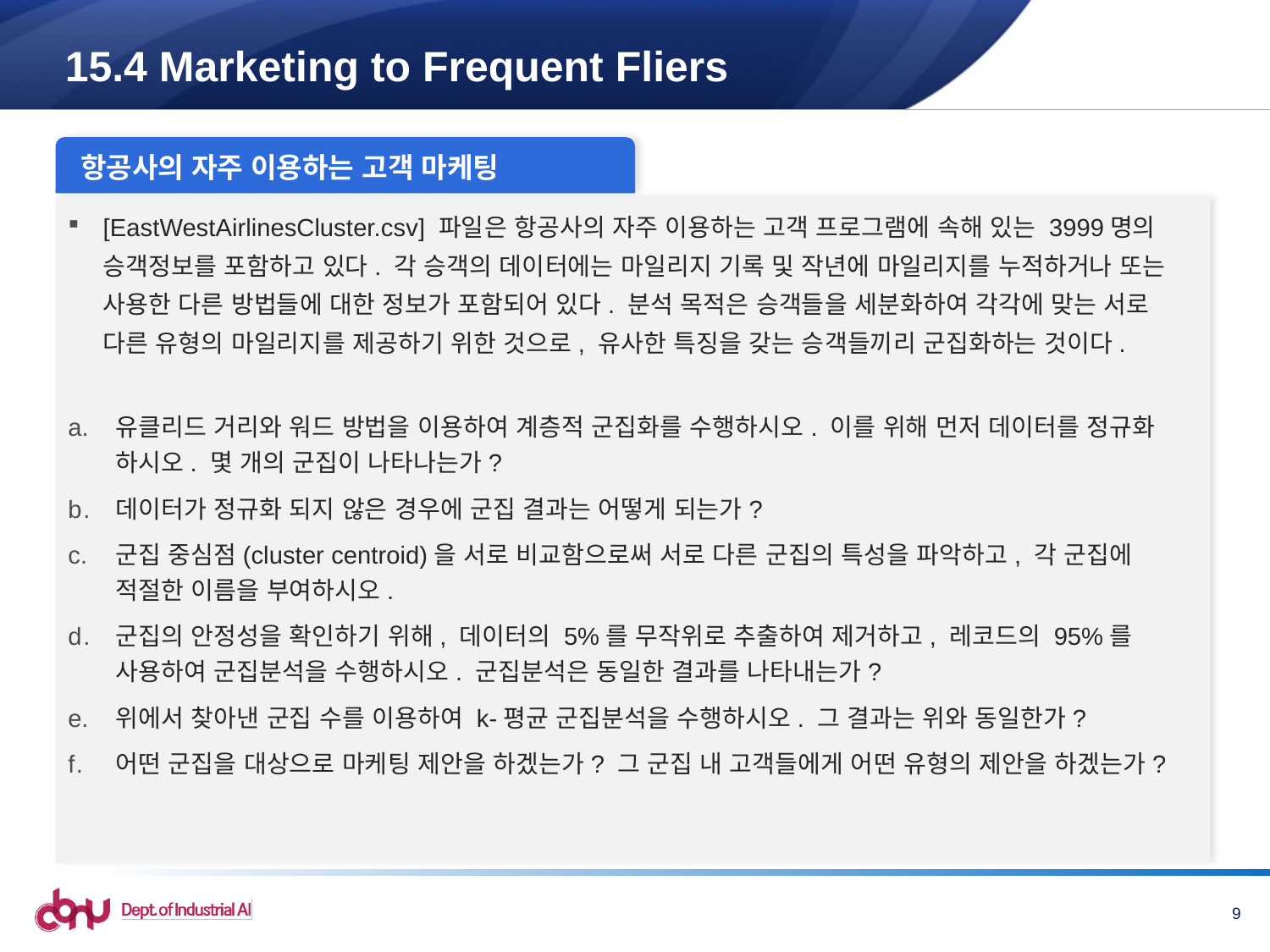

# 15.4 Marketing to Frequent Fliers
항공사의 자주 이용하는 고객 마케팅
[EastWestAirlinesCluster.csv] 파일은 항공사의 자주 이용하는 고객 프로그램에 속해 있는 3999명의 승객정보를 포함하고 있다. 각 승객의 데이터에는 마일리지 기록 및 작년에 마일리지를 누적하거나 또는 사용한 다른 방법들에 대한 정보가 포함되어 있다. 분석 목적은 승객들을 세분화하여 각각에 맞는 서로 다른 유형의 마일리지를 제공하기 위한 것으로, 유사한 특징을 갖는 승객들끼리 군집화하는 것이다.

유클리드 거리와 워드 방법을 이용하여 계층적 군집화를 수행하시오. 이를 위해 먼저 데이터를 정규화 하시오. 몇 개의 군집이 나타나는가?
데이터가 정규화 되지 않은 경우에 군집 결과는 어떻게 되는가?
군집 중심점(cluster centroid)을 서로 비교함으로써 서로 다른 군집의 특성을 파악하고, 각 군집에 적절한 이름을 부여하시오.
군집의 안정성을 확인하기 위해, 데이터의 5%를 무작위로 추출하여 제거하고, 레코드의 95%를 사용하여 군집분석을 수행하시오. 군집분석은 동일한 결과를 나타내는가?
위에서 찾아낸 군집 수를 이용하여 k-평균 군집분석을 수행하시오. 그 결과는 위와 동일한가?
어떤 군집을 대상으로 마케팅 제안을 하겠는가? 그 군집 내 고객들에게 어떤 유형의 제안을 하겠는가?